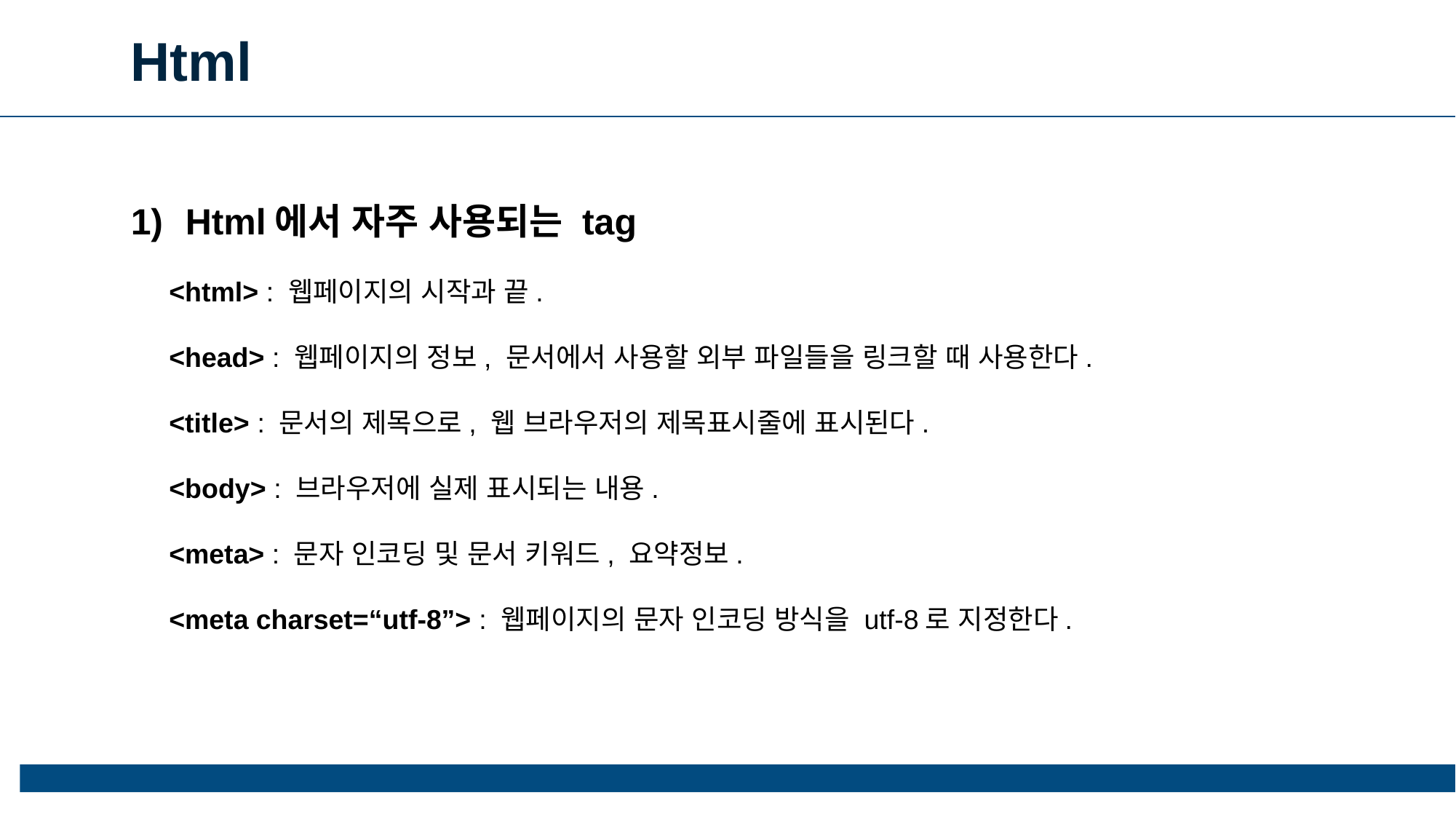

Html
Html에서 자주 사용되는 tag
     <html> : 웹페이지의 시작과 끝.
     <head> : 웹페이지의 정보, 문서에서 사용할 외부 파일들을 링크할 때 사용한다.
     <title> : 문서의 제목으로, 웹 브라우저의 제목표시줄에 표시된다.
     <body> : 브라우저에 실제 표시되는 내용.
     <meta> : 문자 인코딩 및 문서 키워드, 요약정보.
     <meta charset=“utf-8”> : 웹페이지의 문자 인코딩 방식을 utf-8로 지정한다.